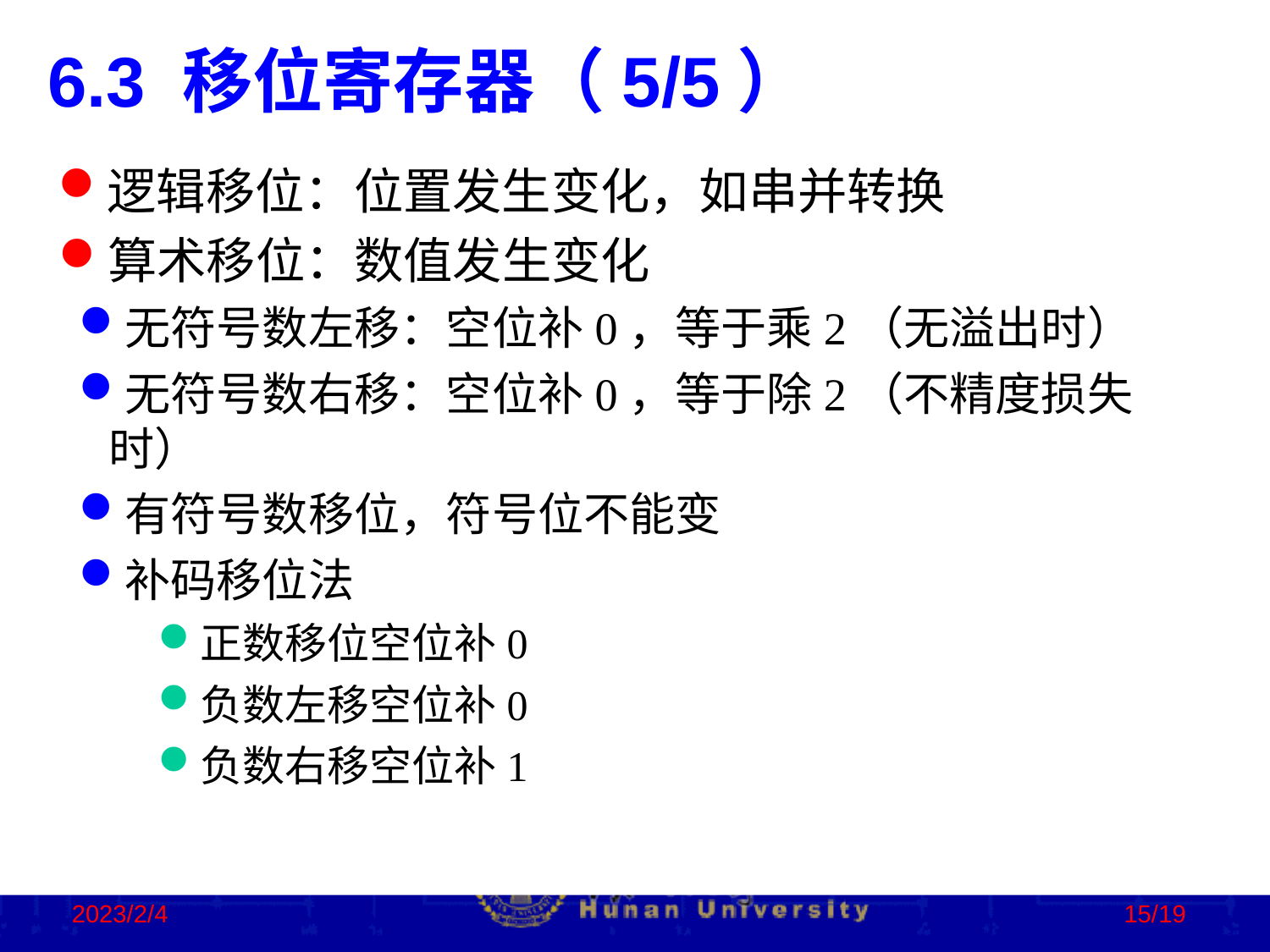

6.3 移位寄存器（5/5）
逻辑移位：位置发生变化，如串并转换
算术移位：数值发生变化
无符号数左移：空位补0，等于乘2（无溢出时）
无符号数右移：空位补0，等于除2（不精度损失时）
有符号数移位，符号位不能变
补码移位法
正数移位空位补0
负数左移空位补0
负数右移空位补1
2023/2/4
15/19